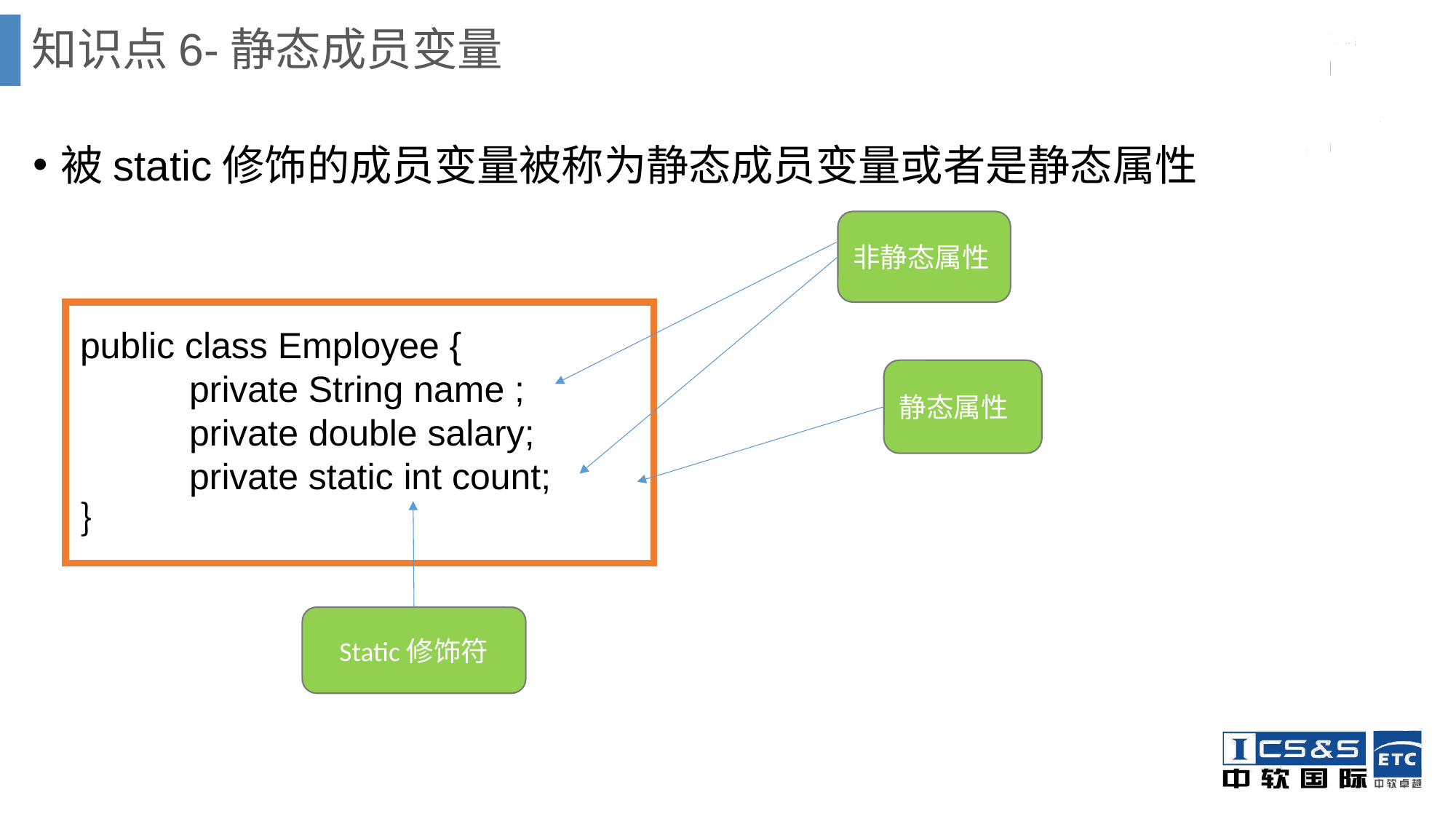

# 知识点6-静态成员变量
被static修饰的成员变量被称为静态成员变量或者是静态属性
非静态属性

public class Employee {
	private String name ;
	private double salary;
	private static int count;
｝
静态属性
Static修饰符